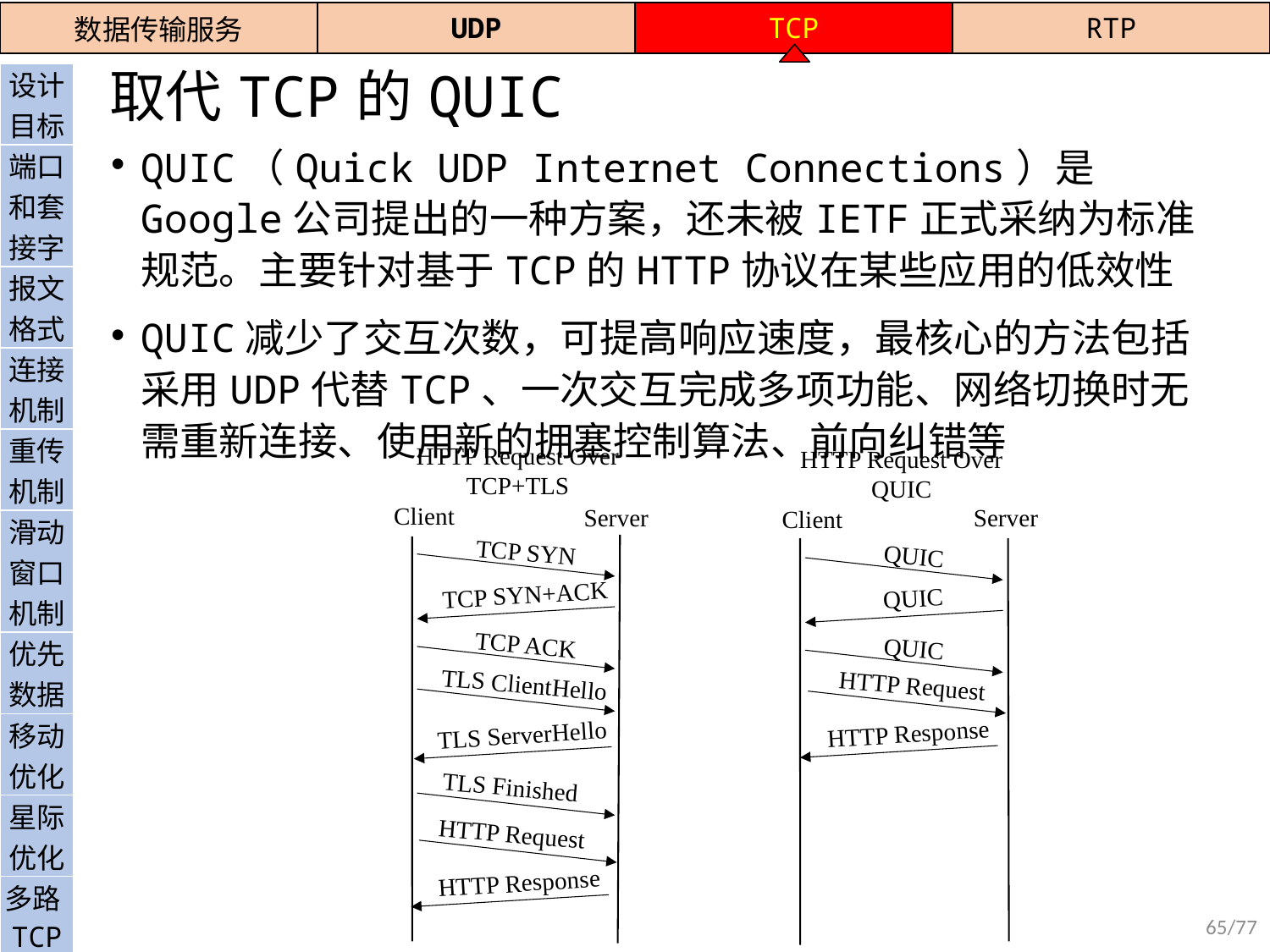

| 数据传输服务 | UDP | TCP | RTP |
| --- | --- | --- | --- |
# 取代TCP的QUIC

| 设计目标 |
| --- |
| 端口和套接字 |
| 报文格式 |
| 连接机制 |
| 重传机制 |
| 滑动窗口机制 |
| 优先数据 |
| 移动优化 |
| 星际优化 |
| 多路TCP |
| QUIC |
QUIC（Quick UDP Internet Connections）是Google公司提出的一种方案，还未被IETF正式采纳为标准规范。主要针对基于TCP的HTTP协议在某些应用的低效性
QUIC减少了交互次数，可提高响应速度，最核心的方法包括采用UDP代替TCP、一次交互完成多项功能、网络切换时无需重新连接、使用新的拥塞控制算法、前向纠错等

HTTP Request Over TCP+TLS
HTTP Request Over QUIC
Client
Server
Server
Client
TCP SYN

QUIC

TCP SYN+ACK
QUIC

TCP ACK
QUIC

TLS ClientHello
HTTP Request

HTTP Response
TLS ServerHello

TLS Finished

HTTP Request

HTTP Response

65/77